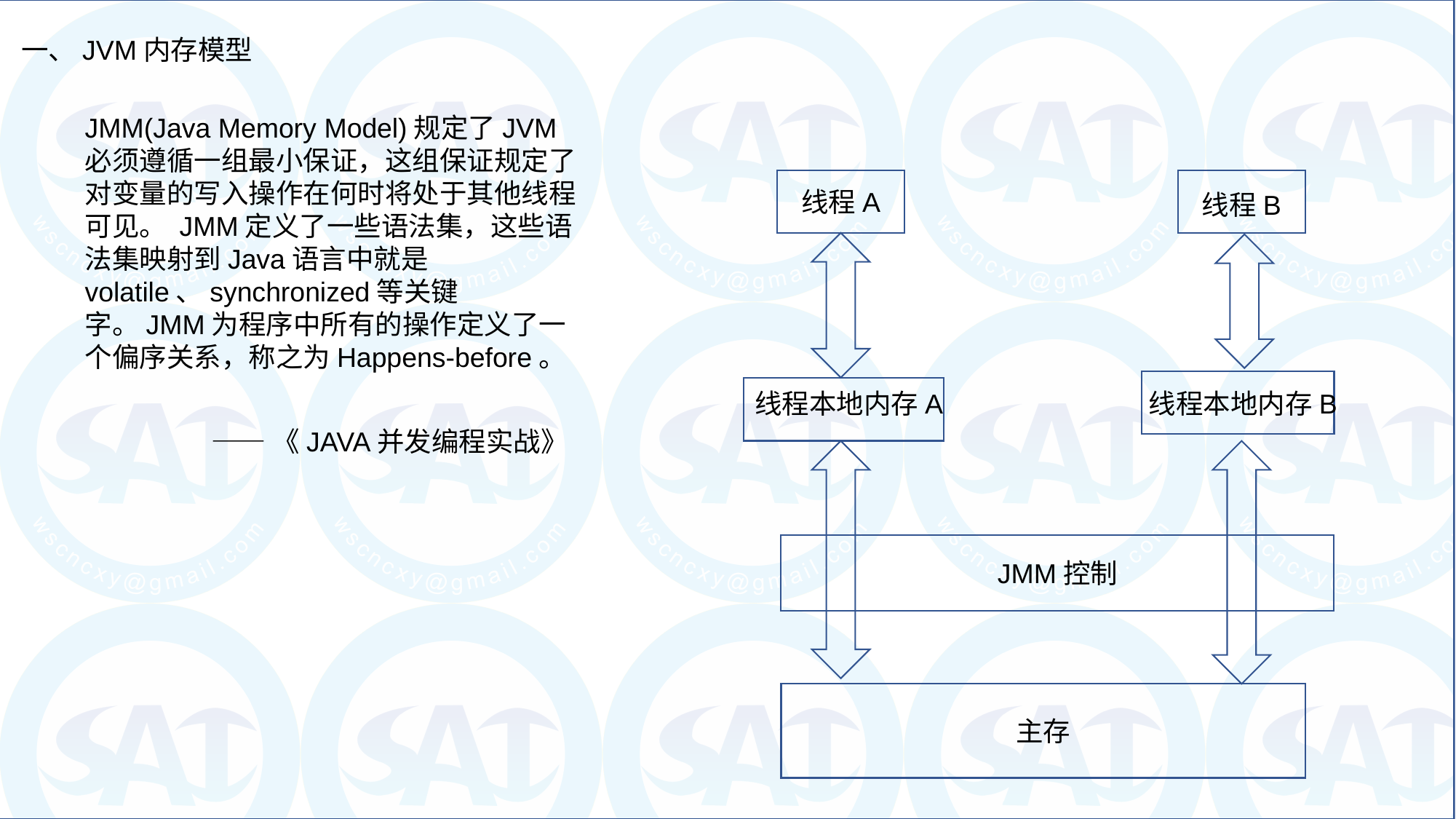

一、JVM内存模型
JMM(Java Memory Model)规定了JVM必须遵循一组最小保证，这组保证规定了对变量的写入操作在何时将处于其他线程可见。 JMM定义了一些语法集，这些语法集映射到Java语言中就是volatile、synchronized等关键字。JMM为程序中所有的操作定义了一个偏序关系，称之为Happens-before。

线程A
线程B

线程本地内存A
线程本地内存B
——《JAVA并发编程实战》

JMM控制

主存